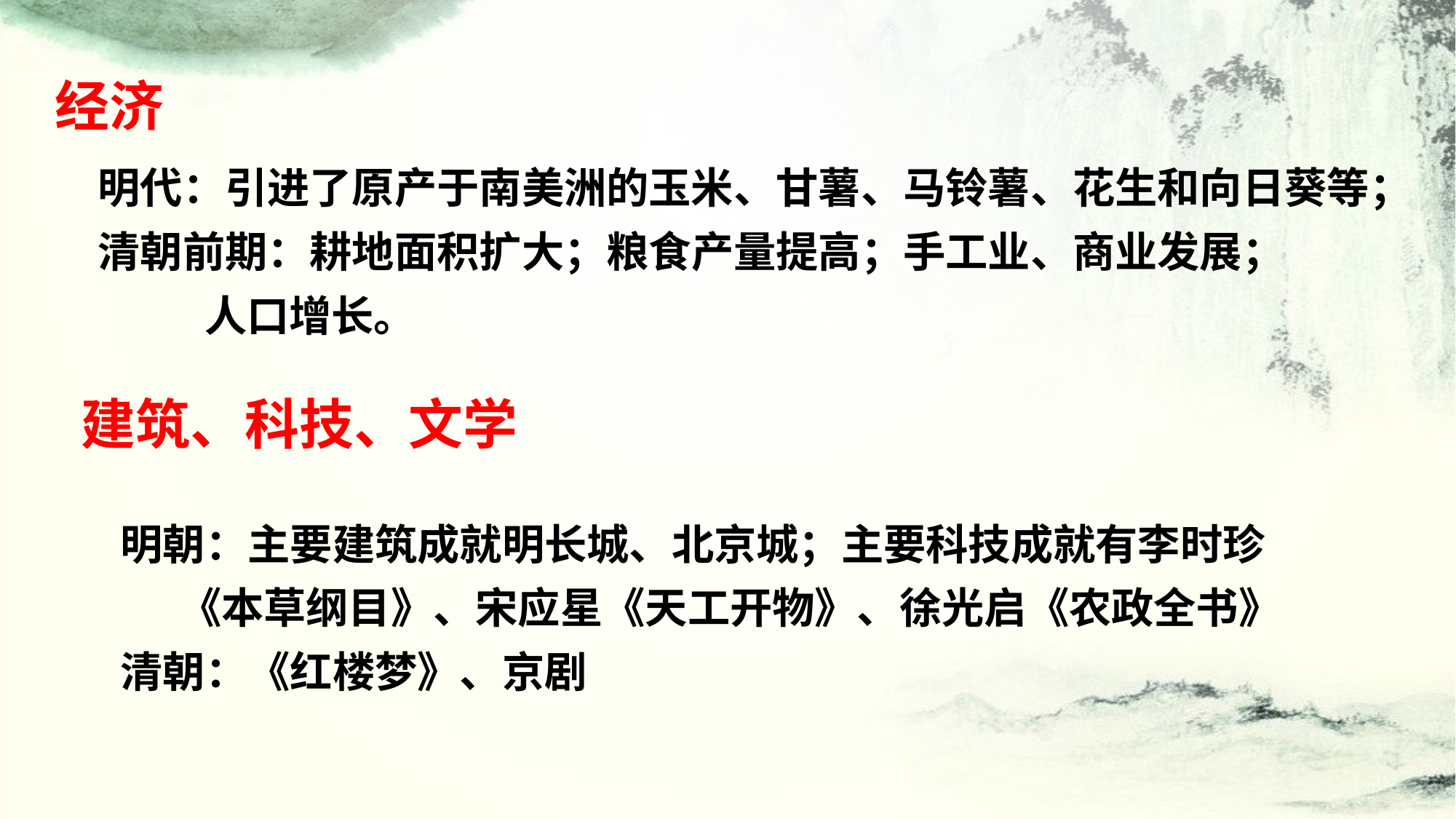

经济
明代：引进了原产于南美洲的玉米、甘薯、马铃薯、花生和向日葵等；
清朝前期：耕地面积扩大；粮食产量提高；手工业、商业发展；
          人口增长。
建筑、科技、文学
明朝：主要建筑成就明长城、北京城；主要科技成就有李时珍
     《本草纲目》、宋应星《天工开物》、徐光启《农政全书》
清朝：《红楼梦》、京剧